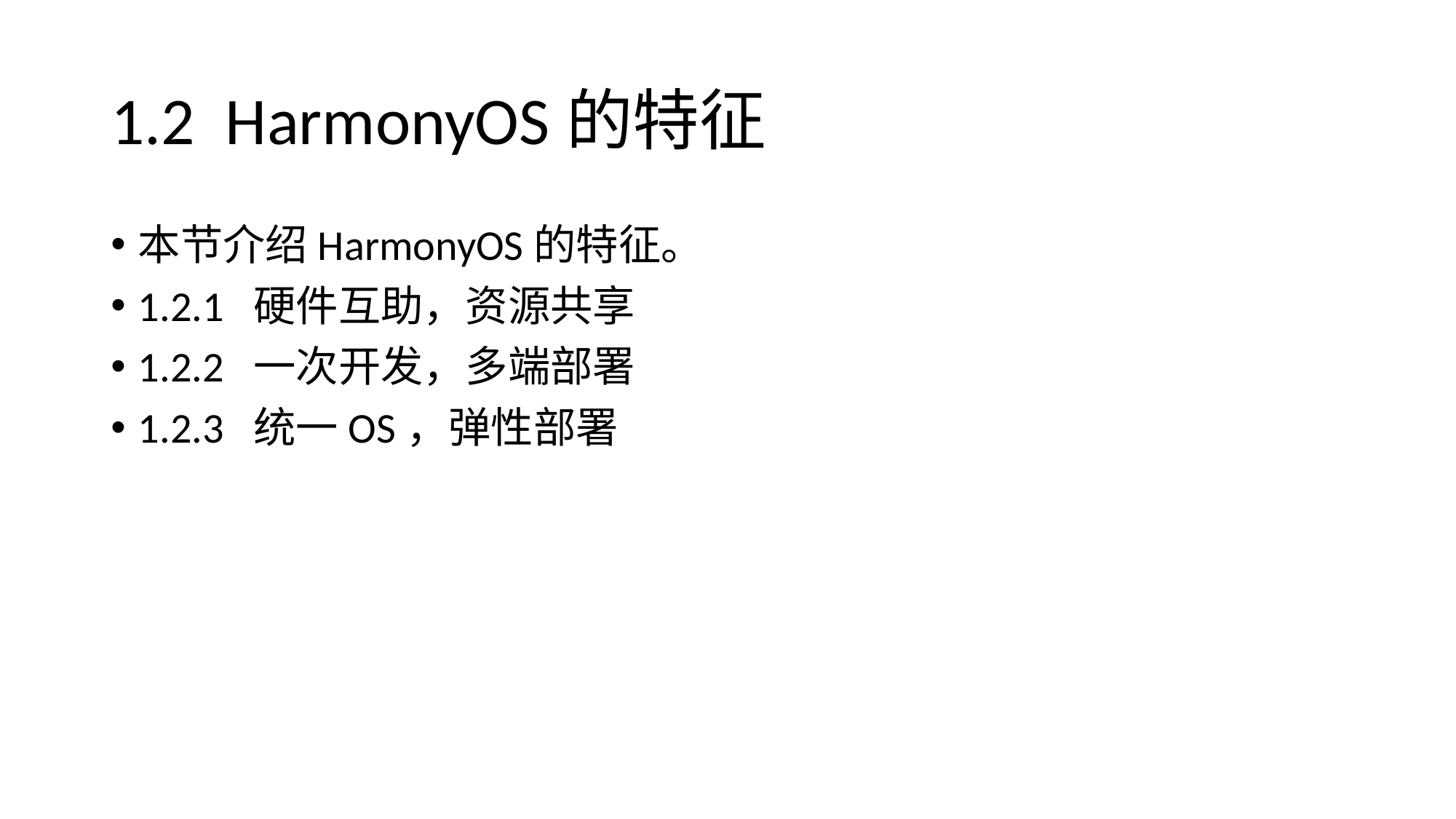

# 1.2  HarmonyOS的特征
本节介绍HarmonyOS的特征。
1.2.1  硬件互助，资源共享
1.2.2  一次开发，多端部署
1.2.3  统一OS，弹性部署